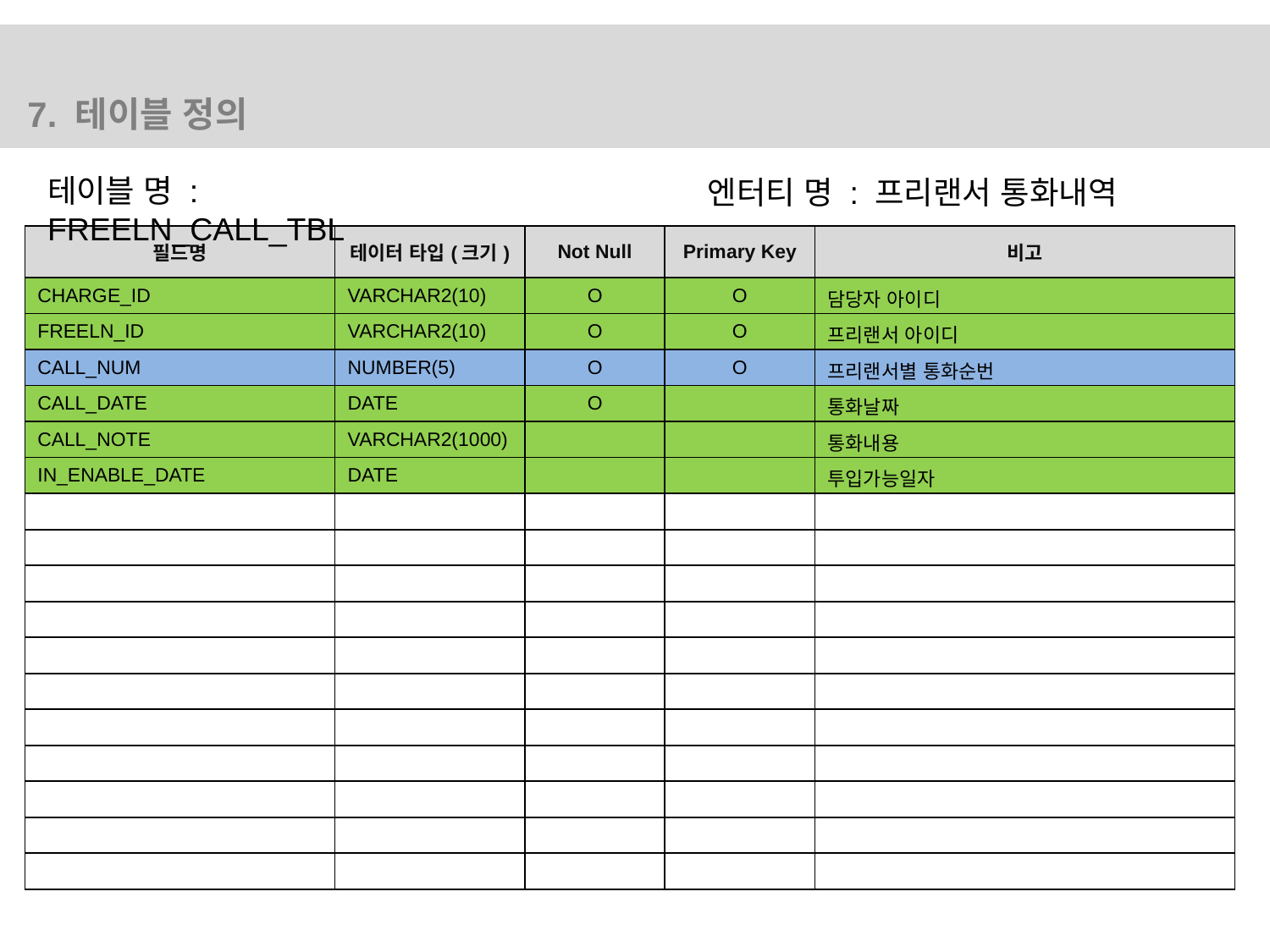

7. 테이블 정의
테이블 명 : FREELN_CALL_TBL
엔터티 명 : 프리랜서 통화내역
| 필드명 | 테이터 타입(크기) | Not Null | Primary Key | 비고 |
| --- | --- | --- | --- | --- |
| CHARGE\_ID | VARCHAR2(10) | O | O | 담당자 아이디 |
| FREELN\_ID | VARCHAR2(10) | O | O | 프리랜서 아이디 |
| CALL\_NUM | NUMBER(5) | O | O | 프리랜서별 통화순번 |
| CALL\_DATE | DATE | O |  | 통화날짜 |
| CALL\_NOTE | VARCHAR2(1000) |  |  | 통화내용 |
| IN\_ENABLE\_DATE | DATE |  |  | 투입가능일자 |
|  |  |  |  |  |
|  |  |  |  |  |
|  |  |  |  |  |
|  |  |  |  |  |
|  |  |  |  |  |
|  |  |  |  |  |
|  |  |  |  |  |
|  |  |  |  |  |
|  |  |  |  |  |
|  |  |  |  |  |
|  |  |  |  |  |